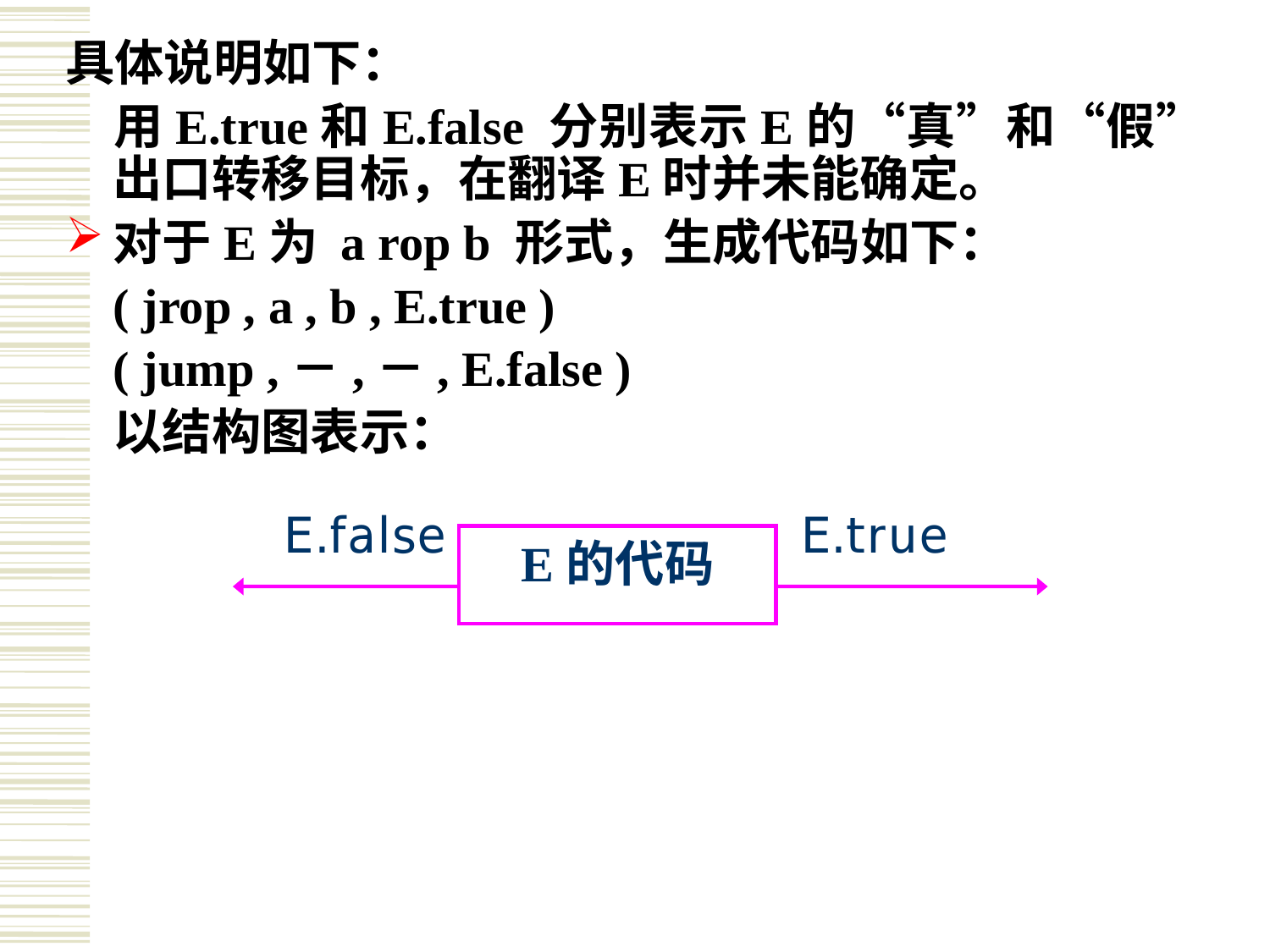

具体说明如下：
	用E.true和E.false 分别表示E的“真”和“假”出口转移目标，在翻译E时并未能确定。
对于E为 a rop b 形式，生成代码如下：
	( jrop , a , b , E.true )
	( jump ,－,－, E.false )
	以结构图表示：
E.false
E.true
E的代码